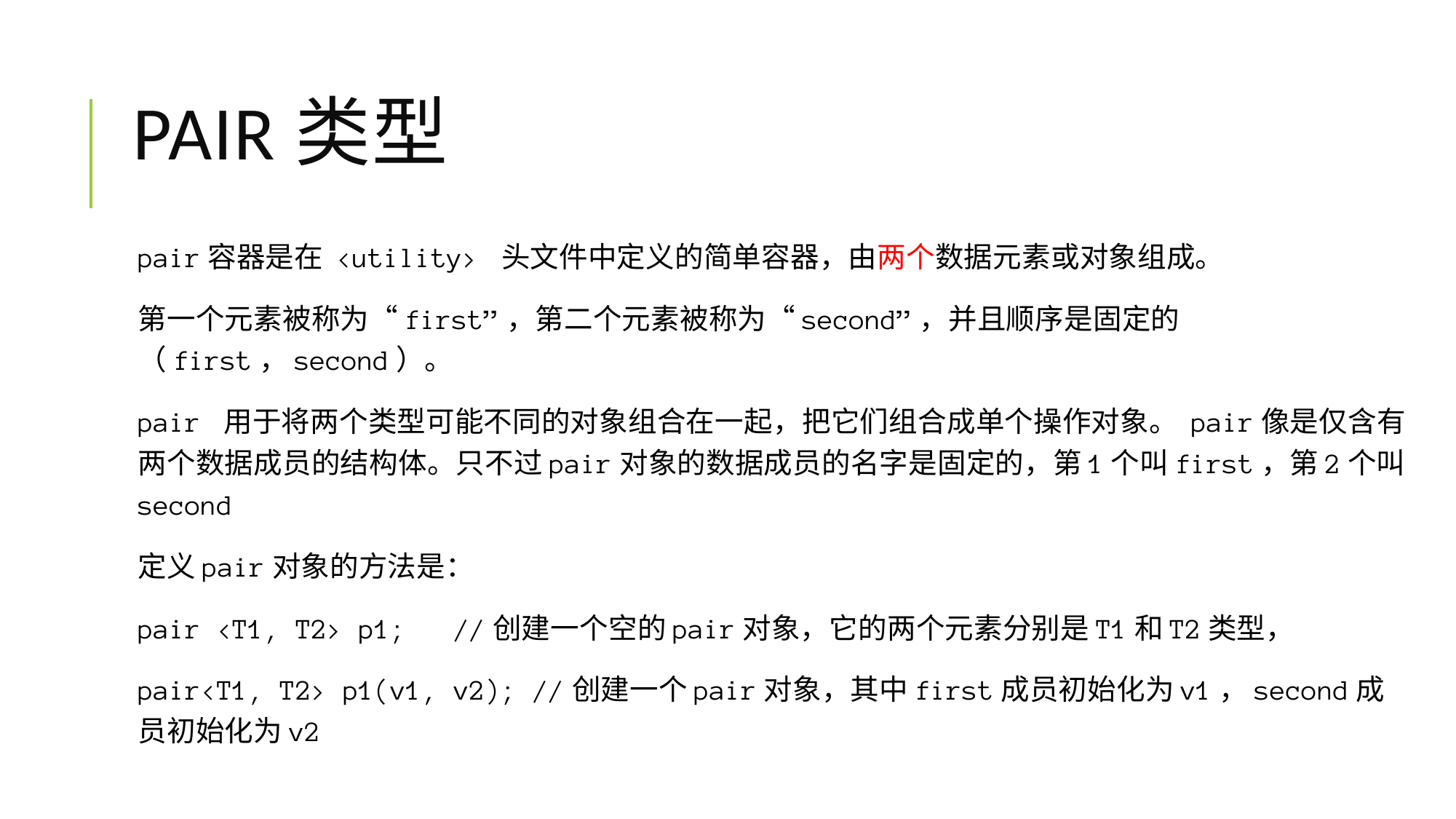

# pair类型
pair容器是在 <utility> 头文件中定义的简单容器，由两个数据元素或对象组成。
第一个元素被称为“first”，第二个元素被称为“second”，并且顺序是固定的（first，second）。
pair 用于将两个类型可能不同的对象组合在一起，把它们组合成单个操作对象。 pair像是仅含有两个数据成员的结构体。只不过pair对象的数据成员的名字是固定的，第1个叫first，第2个叫second
定义pair对象的方法是：
pair <T1, T2> p1;   //创建一个空的pair对象，它的两个元素分别是T1和T2类型，
pair<T1, T2> p1(v1, v2); //创建一个pair对象，其中first成员初始化为v1，second成员初始化为v2